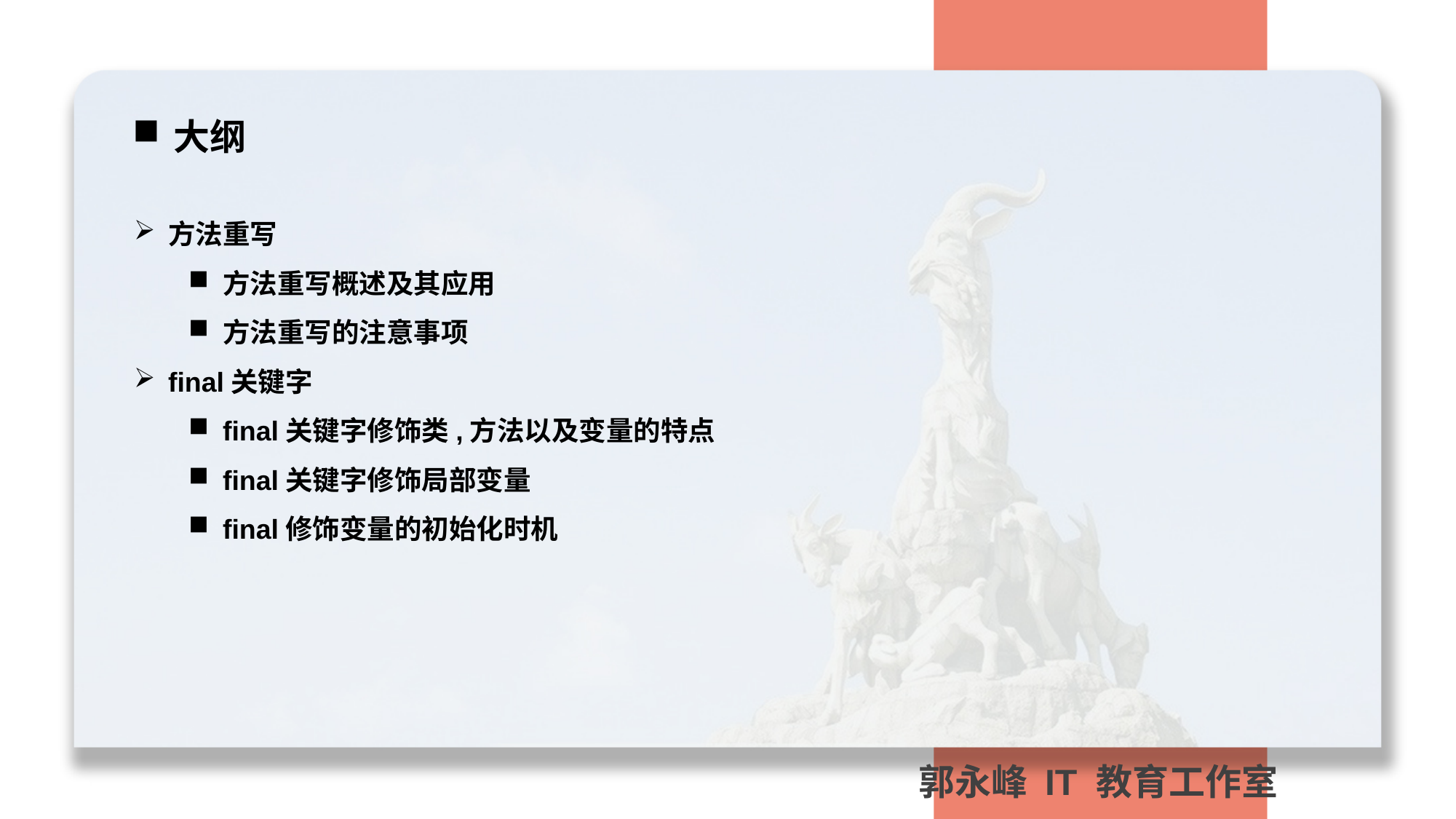

大纲
方法重写
方法重写概述及其应用
方法重写的注意事项
final关键字
final关键字修饰类,方法以及变量的特点
final关键字修饰局部变量
final修饰变量的初始化时机